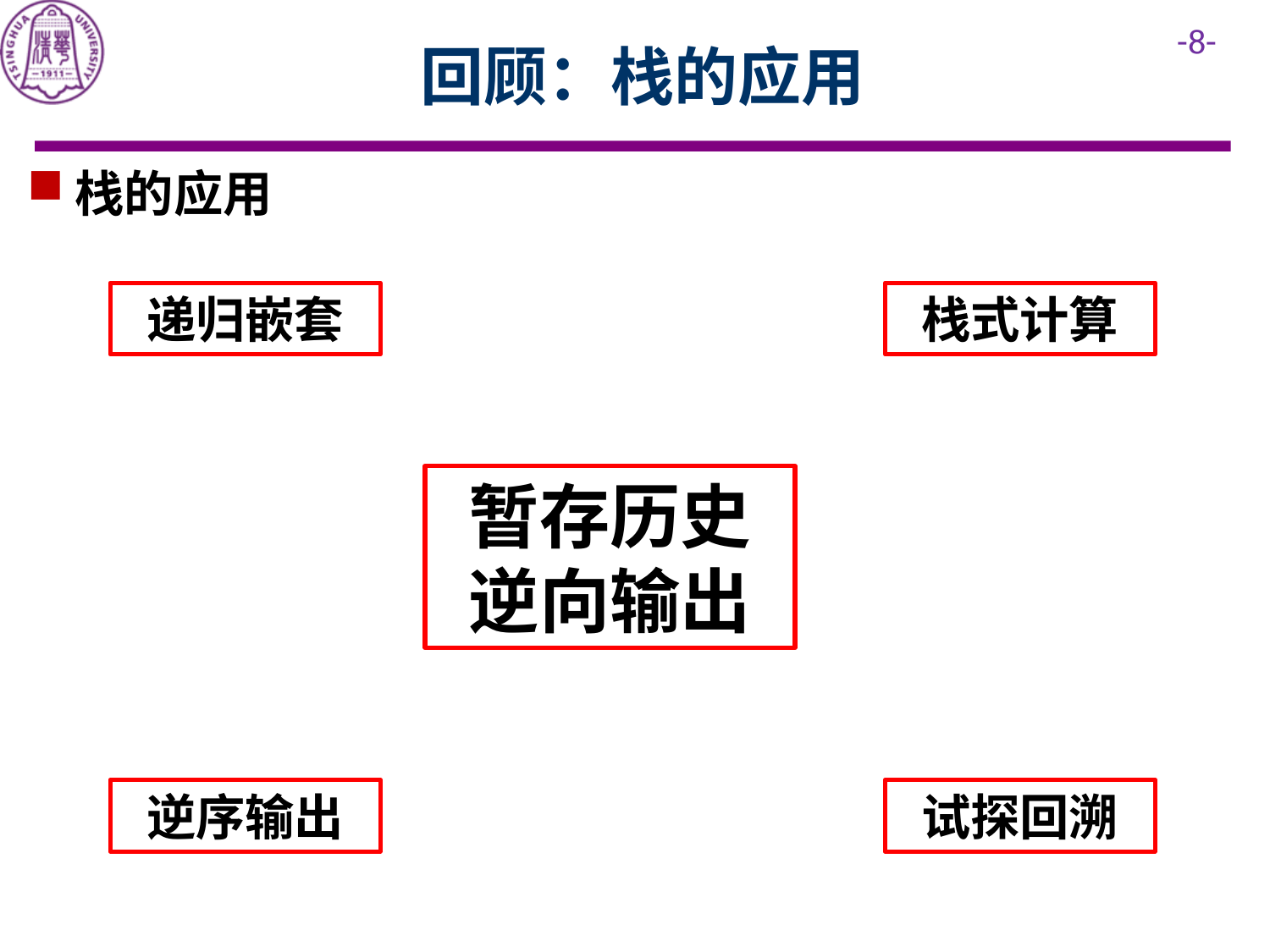

# 回顾：栈的应用
栈的应用
递归嵌套
栈式计算
暂存历史逆向输出
逆序输出
试探回溯